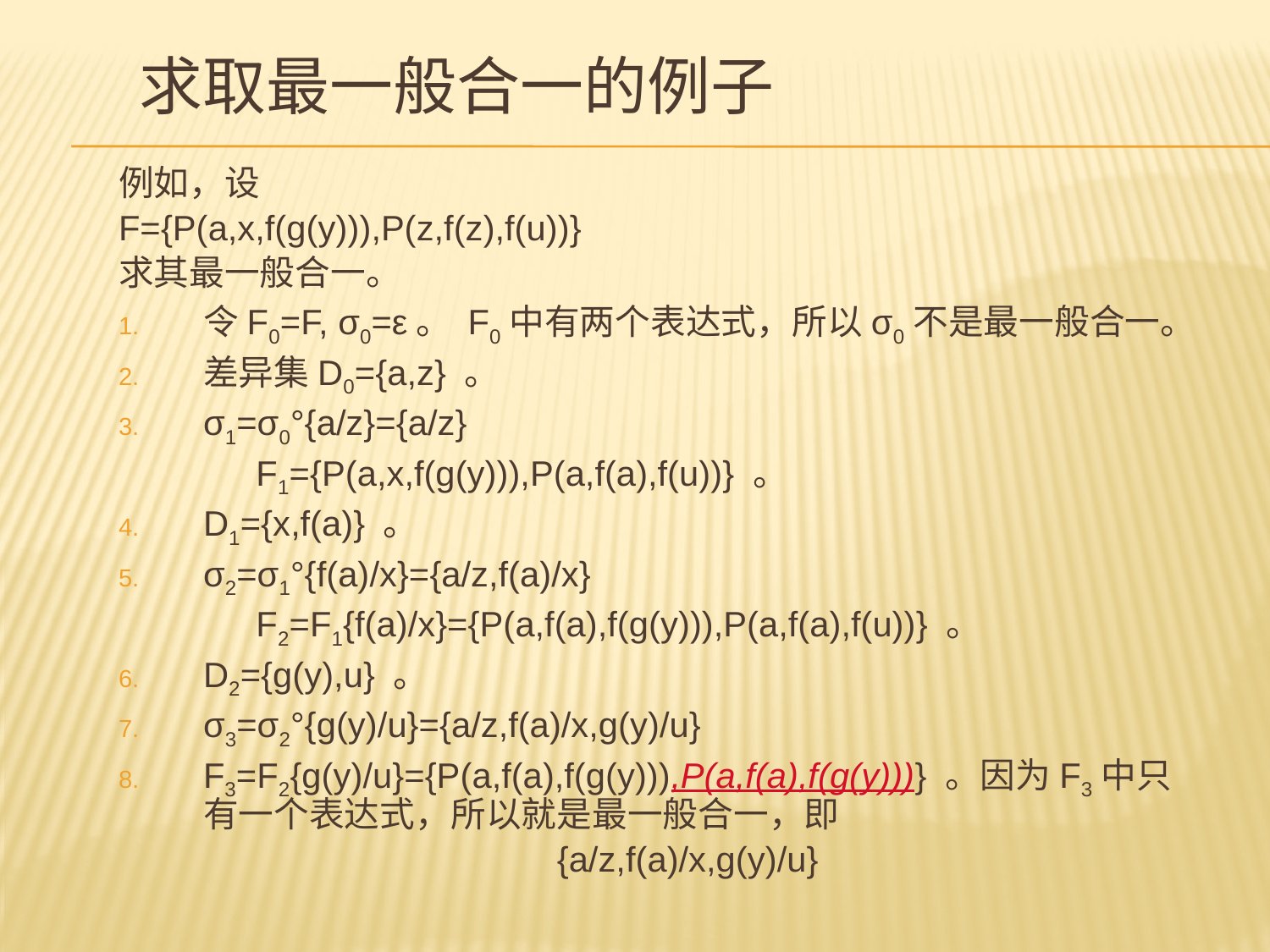

# 求取最一般合一的例子
例如，设
F={P(a,x,f(g(y))),P(z,f(z),f(u))}
求其最一般合一。
令F0=F, σ0=ε。 F0中有两个表达式，所以σ0不是最一般合一。
差异集D0={a,z} 。
σ1=σ0°{a/z}={a/z}
	F1={P(a,x,f(g(y))),P(a,f(a),f(u))} 。
D1={x,f(a)} 。
σ2=σ1°{f(a)/x}={a/z,f(a)/x}
	F2=F1{f(a)/x}={P(a,f(a),f(g(y))),P(a,f(a),f(u))} 。
D2={g(y),u} 。
σ3=σ2°{g(y)/u}={a/z,f(a)/x,g(y)/u}
F3=F2{g(y)/u}={P(a,f(a),f(g(y))),P(a,f(a),f(g(y)))} 。因为F3中只有一个表达式，所以就是最一般合一，即
	{a/z,f(a)/x,g(y)/u}
16